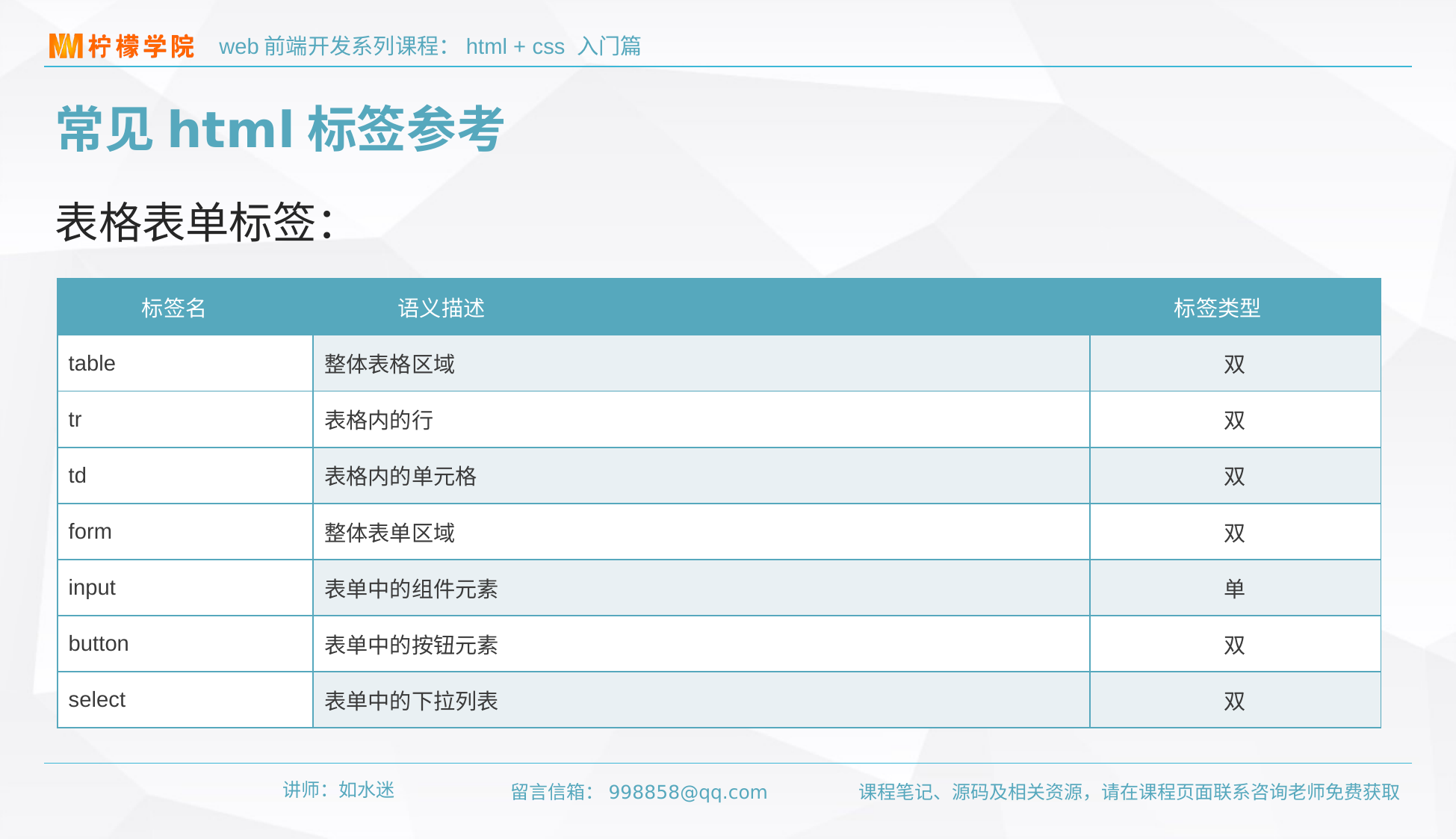

常见html标签参考
表格表单标签：
| 标签名 | 语义描述 | 标签类型 |
| --- | --- | --- |
| table | 整体表格区域 | 双 |
| tr | 表格内的行 | 双 |
| td | 表格内的单元格 | 双 |
| form | 整体表单区域 | 双 |
| input | 表单中的组件元素 | 单 |
| button | 表单中的按钮元素 | 双 |
| select | 表单中的下拉列表 | 双 |